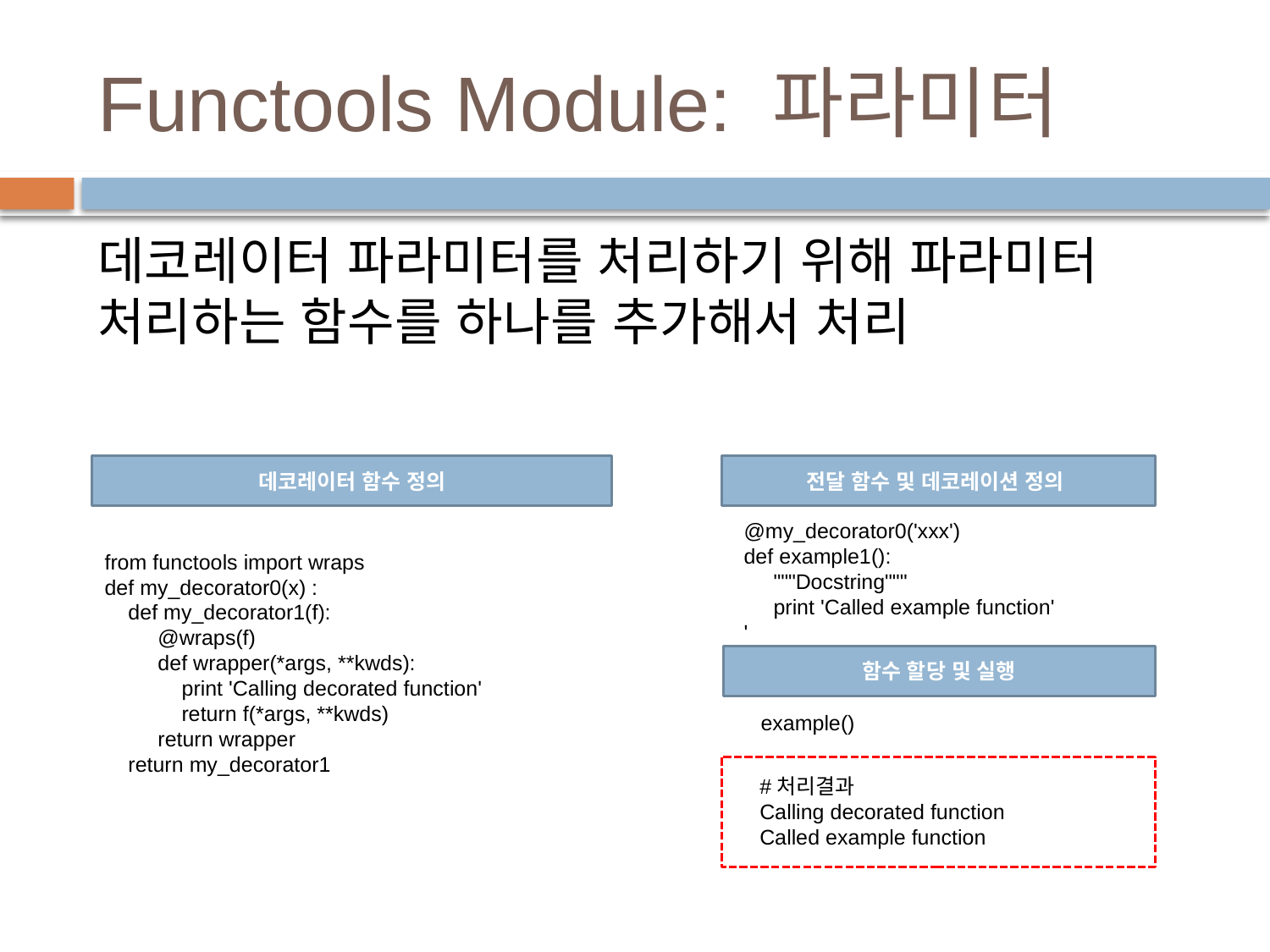

# Functools Module: 파라미터
데코레이터 파라미터를 처리하기 위해 파라미터 처리하는 함수를 하나를 추가해서 처리
데코레이터 함수 정의
전달 함수 및 데코레이션 정의
@my_decorator0('xxx')
def example1():
     """Docstring"""
     print 'Called example function'
'
from functools import wraps
def my_decorator0(x) :
    def my_decorator1(f):
         @wraps(f)
         def wrapper(*args, **kwds):
             print 'Calling decorated function'
             return f(*args, **kwds)
         return wrapper
    return my_decorator1
함수 할당 및 실행
example()

#처리결과
Calling decorated function
Called example function